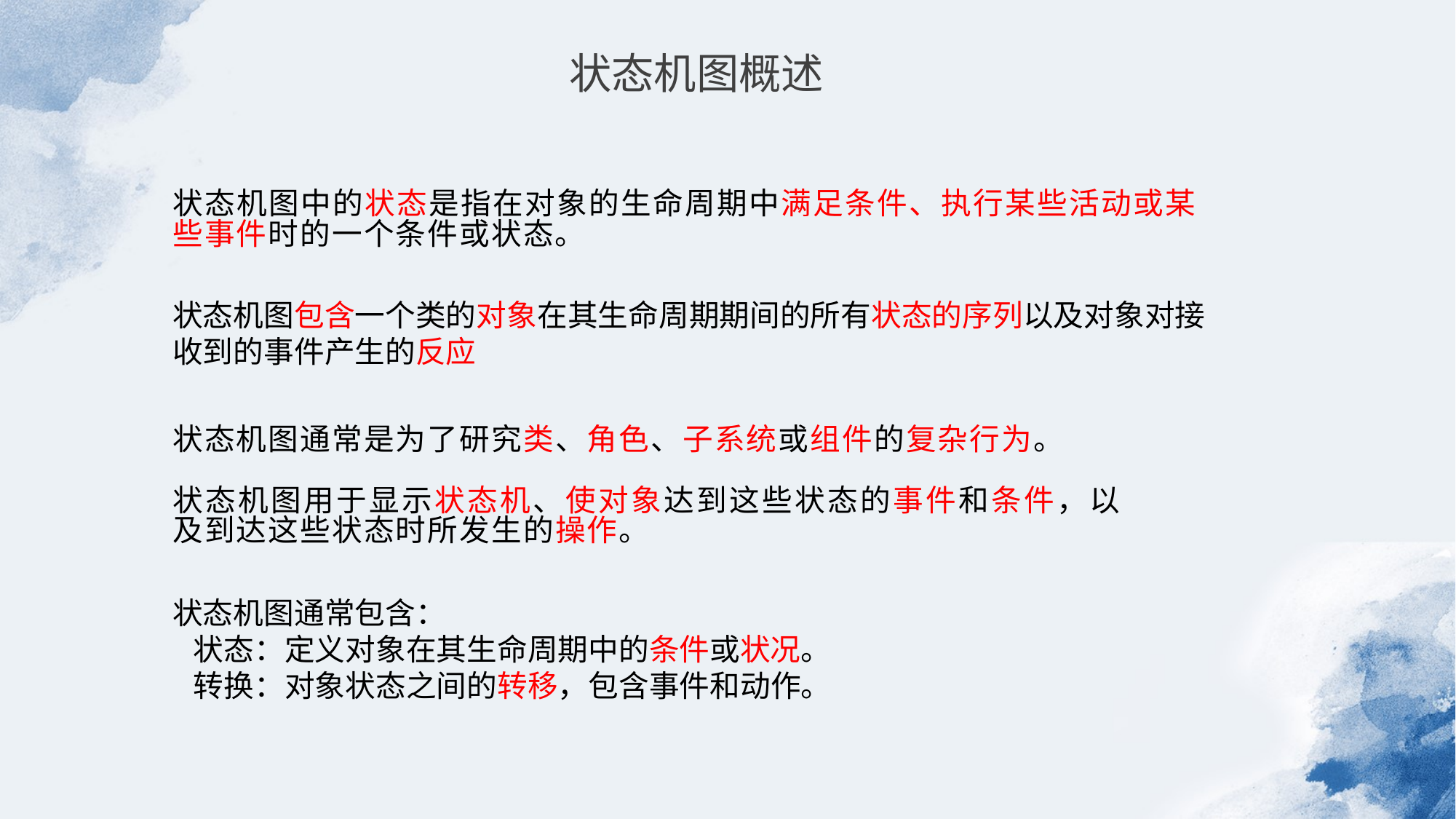

状态机图概述
状态机图中的状态是指在对象的生命周期中满足条件、执行某些活动或某些事件时的一个条件或状态。
状态机图包含一个类的对象在其生命周期期间的所有状态的序列以及对象对接收到的事件产生的反应
状态机图通常是为了研究类、角色、子系统或组件的复杂行为。

状态机图用于显示状态机、使对象达到这些状态的事件和条件，以及到达这些状态时所发生的操作。
状态机图通常包含：
  状态：定义对象在其生命周期中的条件或状况。
  转换：对象状态之间的转移，包含事件和动作。